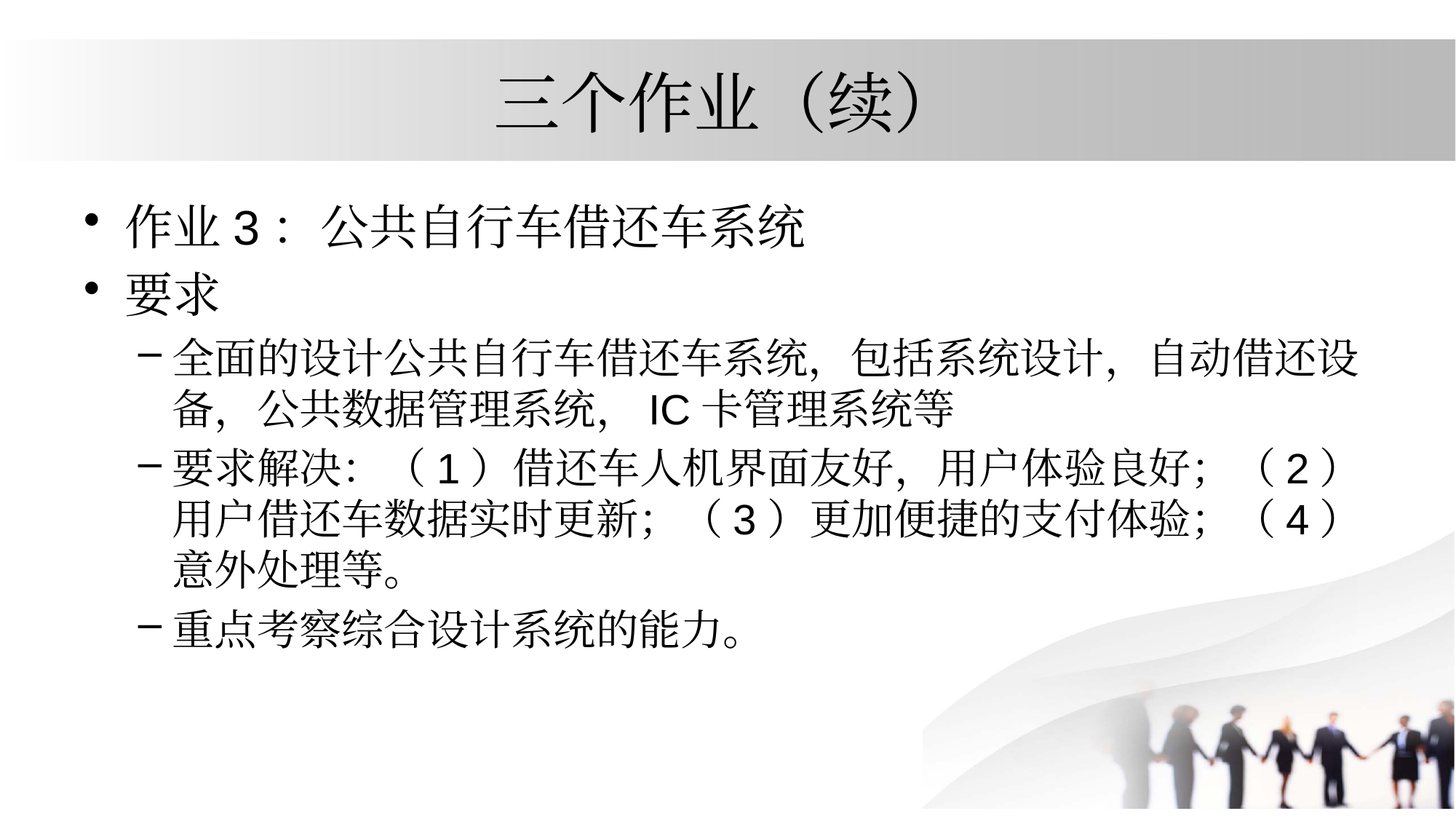

# 三个作业（续）
作业3：公共自行车借还车系统
要求
全面的设计公共自行车借还车系统，包括系统设计，自动借还设备，公共数据管理系统，IC卡管理系统等
要求解决：（1）借还车人机界面友好，用户体验良好；（2）用户借还车数据实时更新；（3）更加便捷的支付体验；（4）意外处理等。
重点考察综合设计系统的能力。